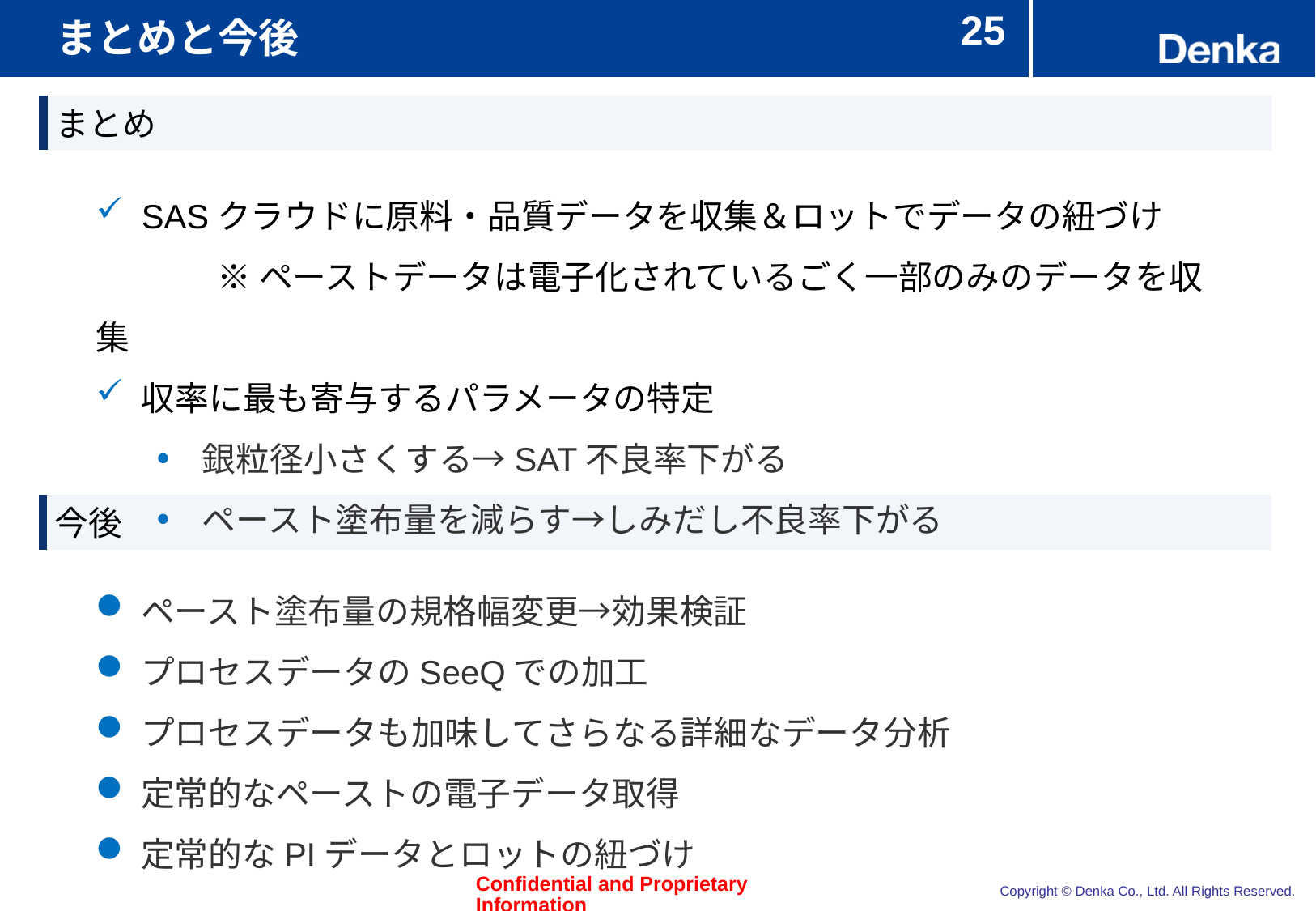

# まとめと今後
25
まとめ

SASクラウドに原料・品質データを収集＆ロットでデータの紐づけ
	※ペーストデータは電子化されているごく一部のみのデータを収集
収率に最も寄与するパラメータの特定
銀粒径小さくする→SAT不良率下がる
ペースト塗布量を減らす→しみだし不良率下がる
今後

ペースト塗布量の規格幅変更→効果検証
プロセスデータのSeeQでの加工
プロセスデータも加味してさらなる詳細なデータ分析
定常的なペーストの電子データ取得
定常的なPIデータとロットの紐づけ